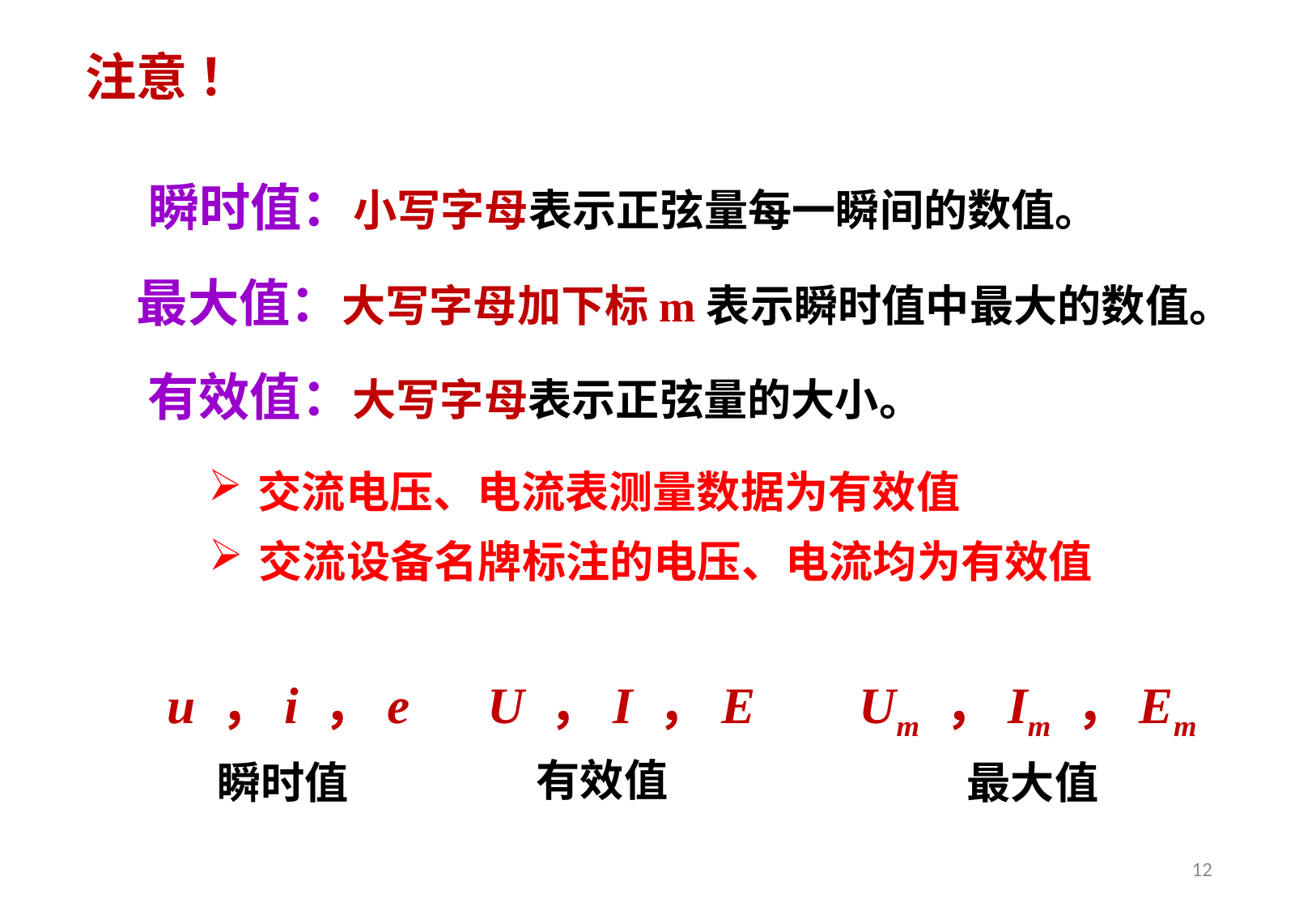

注意 ！
瞬时值：小写字母表示正弦量每一瞬间的数值。
最大值：大写字母加下标m表示瞬时值中最大的数值。
有效值：大写字母表示正弦量的大小。
交流电压、电流表测量数据为有效值
交流设备名牌标注的电压、电流均为有效值
u ，i ，e
瞬时值
U ，I ，E
有效值
Um ，Im ，Em
最大值
12